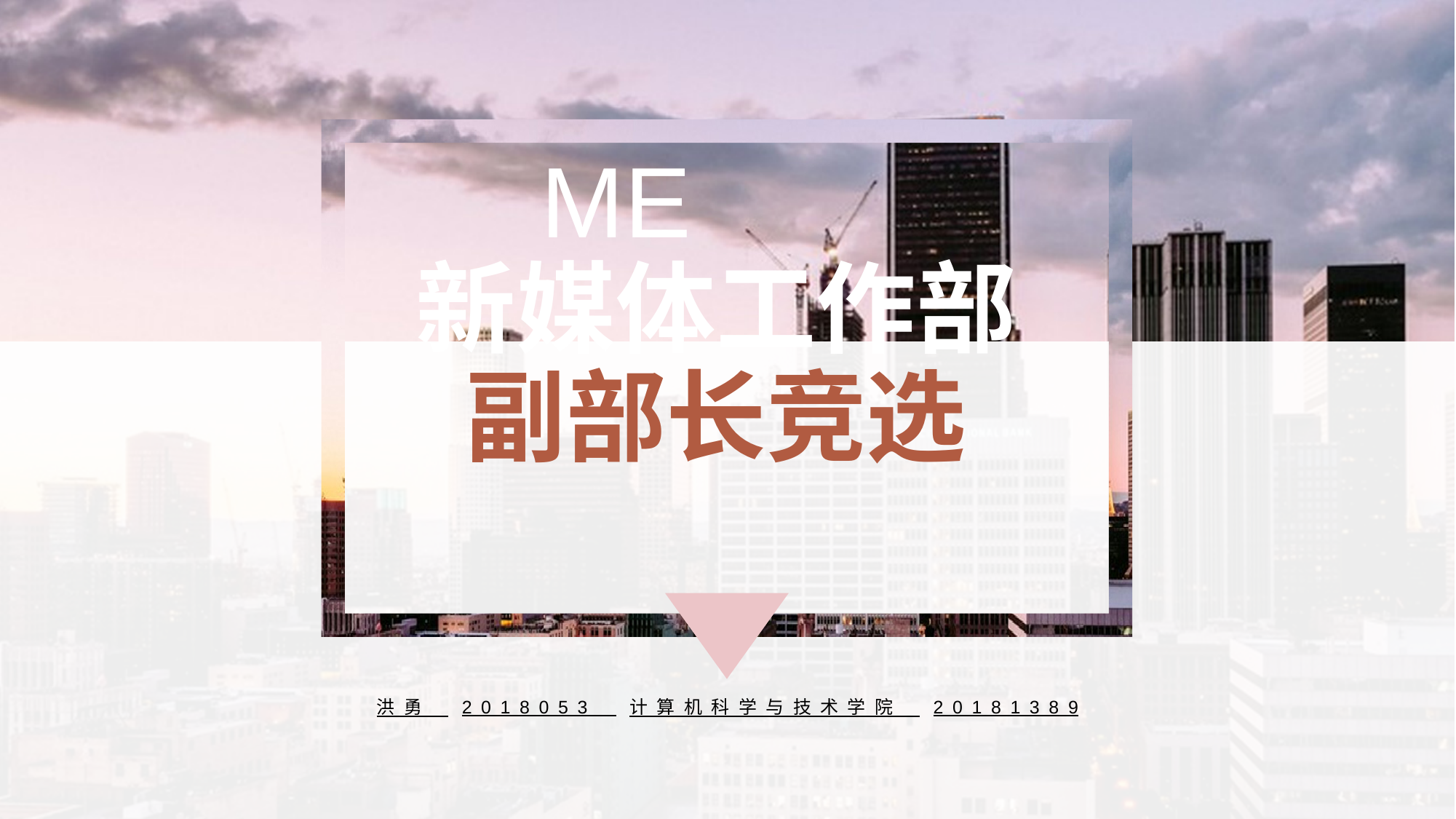

# ME 新媒体工作部 副部长竞选
洪勇  2018053  计算机科学与技术学院  20181389